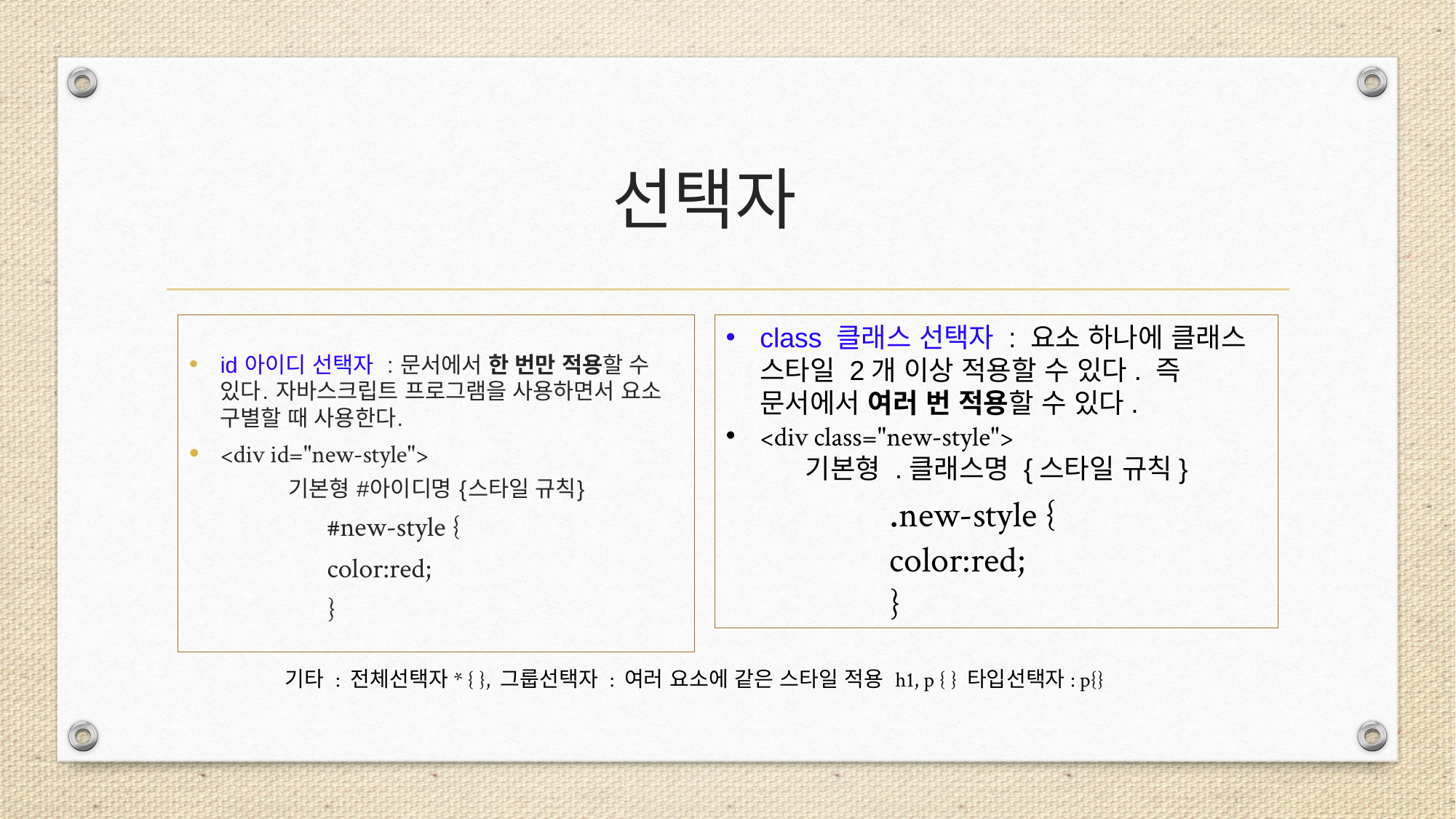

# 선택자

id 아이디 선택자  : 문서에서 한 번만 적용할 수 있다. 자바스크립트 프로그램을 사용하면서 요소 구별할 때 사용한다.
<div id="new-style">
기본형 #아이디명 {스타일 규칙}
#new-style {
color:red;
}

class 클래스 선택자 : 요소 하나에 클래스 스타일 2개 이상 적용할 수 있다. 즉 문서에서 여러 번 적용할 수 있다.
<div class="new-style">
기본형 .클래스명 {스타일 규칙}
.new-style {
color:red;
}
기타 : 전체선택자* { }, 그룹선택자 : 여러 요소에 같은 스타일 적용 h1, p { } 타입선택자: p{}